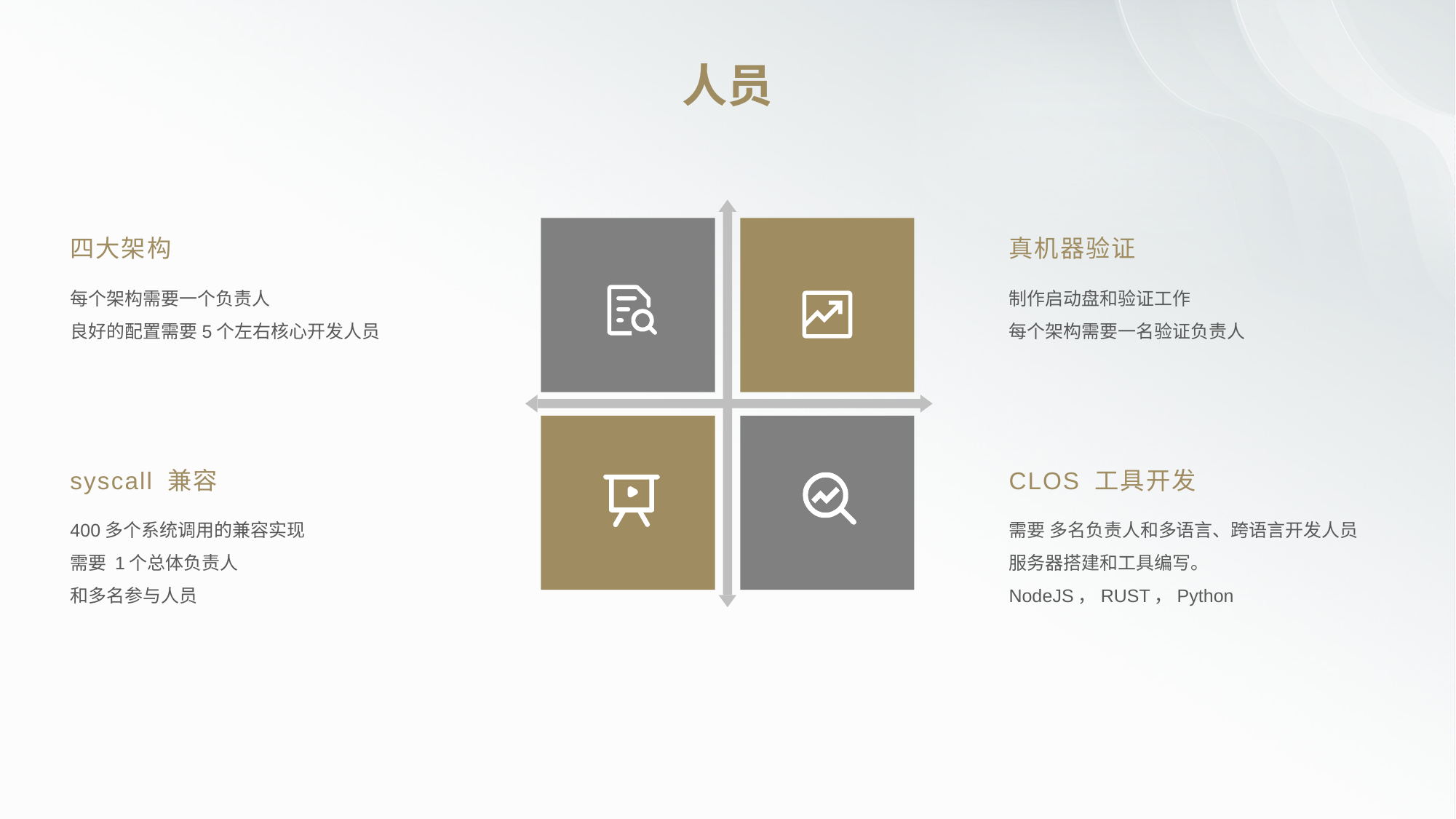

人员

四大架构
每个架构需要一个负责人
良好的配置需要5个左右核心开发人员
真机器验证
制作启动盘和验证工作
每个架构需要一名验证负责人

syscall 兼容
400多个系统调用的兼容实现
需要 1个总体负责人
和多名参与人员
CLOS 工具开发
需要 多名负责人和多语言、跨语言开发人员
服务器搭建和工具编写。
NodeJS，RUST，Python